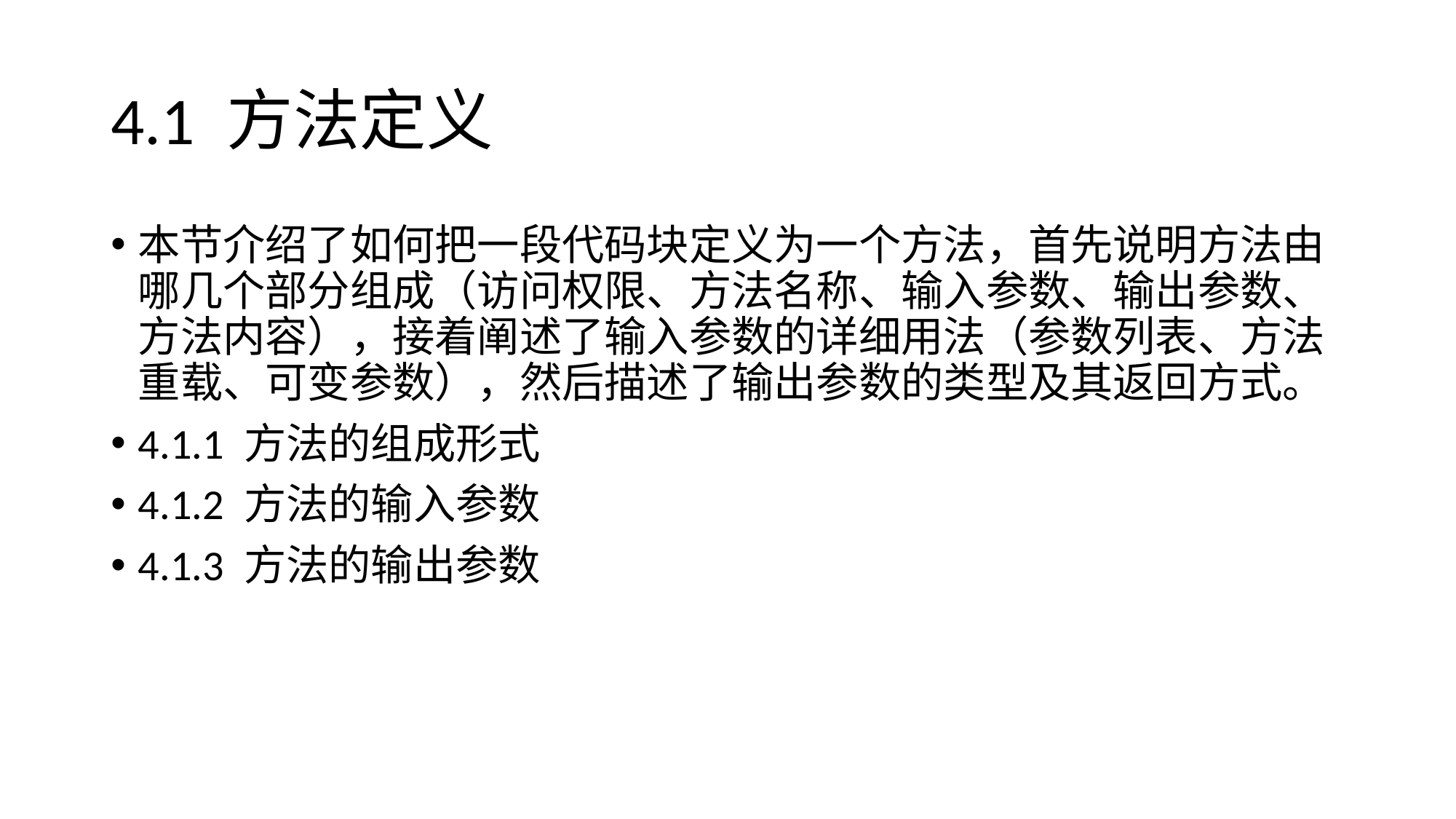

# 4.1 方法定义
本节介绍了如何把一段代码块定义为一个方法，首先说明方法由哪几个部分组成（访问权限、方法名称、输入参数、输出参数、方法内容），接着阐述了输入参数的详细用法（参数列表、方法重载、可变参数），然后描述了输出参数的类型及其返回方式。
4.1.1 方法的组成形式
4.1.2 方法的输入参数
4.1.3 方法的输出参数